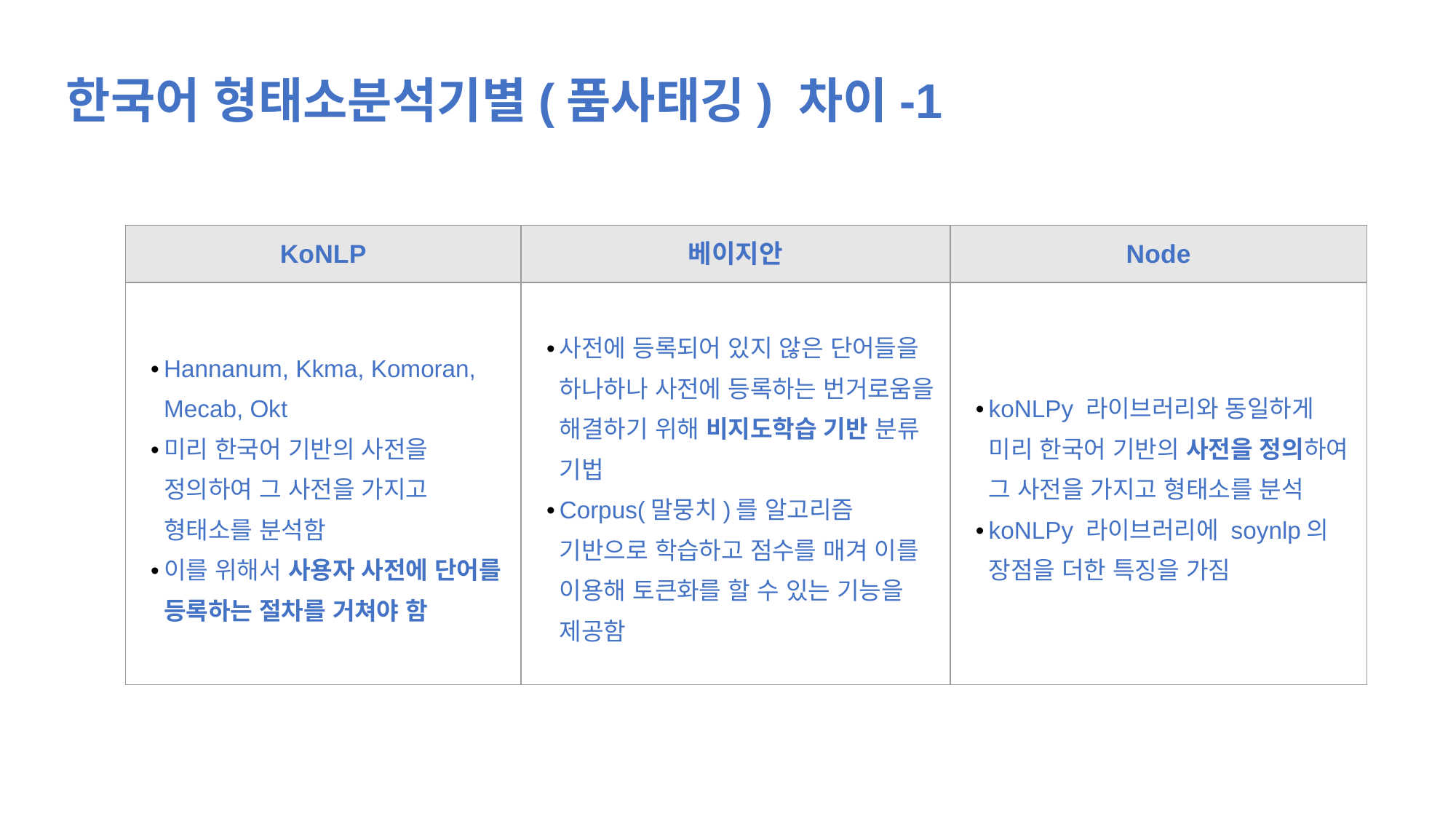

한국어 형태소분석기별(품사태깅) 차이-1
| KoNLP | 베이지안 | Node |
| --- | --- | --- |
| Hannanum, Kkma, Komoran, Mecab, Okt 미리 한국어 기반의 사전을 정의하여 그 사전을 가지고 형태소를 분석함 이를 위해서 사용자 사전에 단어를 등록하는 절차를 거쳐야 함 | 사전에 등록되어 있지 않은 단어들을 하나하나 사전에 등록하는 번거로움을 해결하기 위해 비지도학습 기반 분류 기법 Corpus(말뭉치)를 알고리즘 기반으로 학습하고 점수를 매겨 이를 이용해 토큰화를 할 수 있는 기능을 제공함 | koNLPy 라이브러리와 동일하게 미리 한국어 기반의 사전을 정의하여 그 사전을 가지고 형태소를 분석 koNLPy 라이브러리에 soynlp의 장점을 더한 특징을 가짐 |